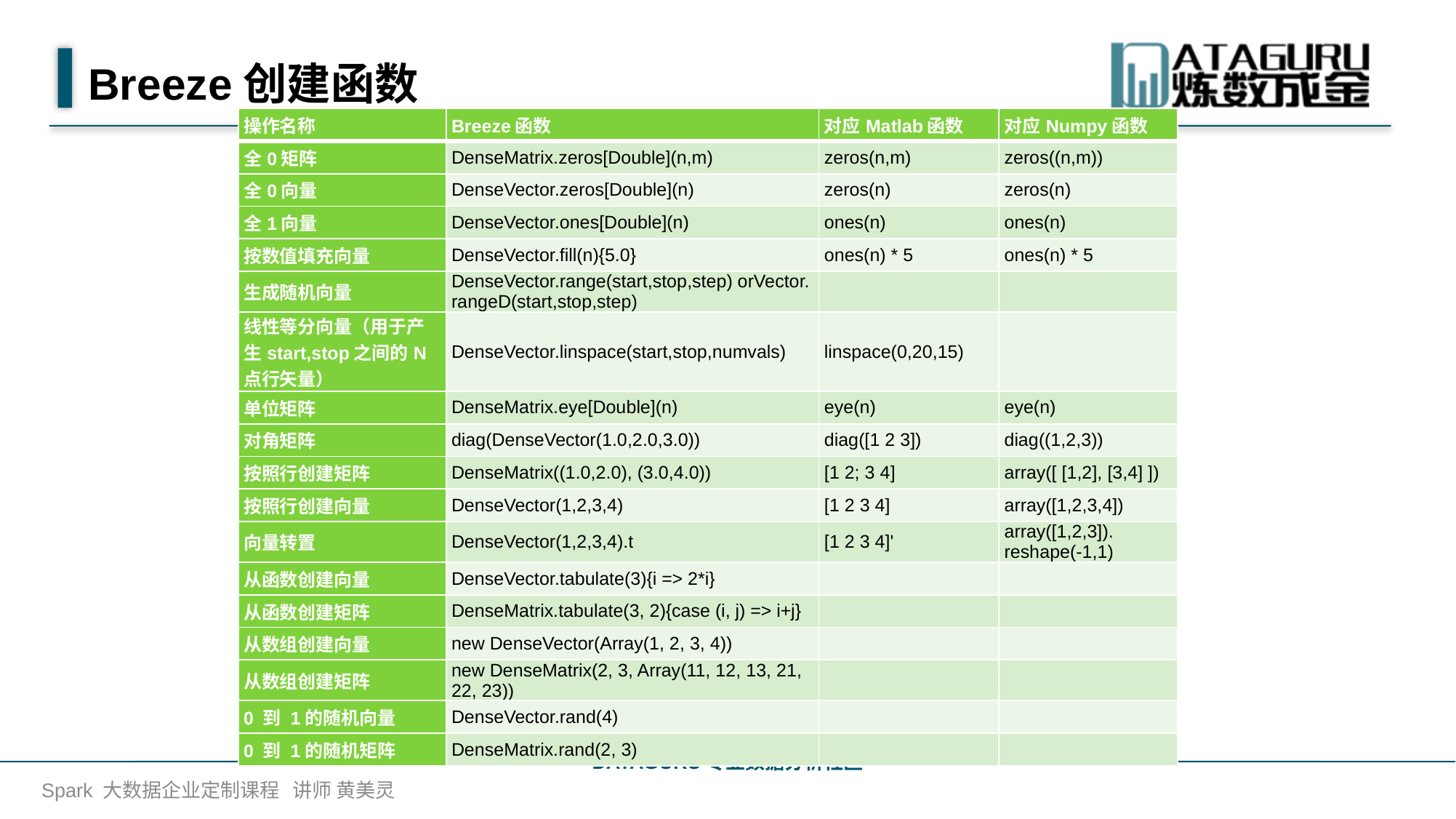

# Breeze创建函数
| 操作名称 | Breeze函数 | 对应Matlab函数 | 对应Numpy函数 |
| --- | --- | --- | --- |
| 全0矩阵 | DenseMatrix.zeros[Double](n,m) | zeros(n,m) | zeros((n,m)) |
| 全0向量 | DenseVector.zeros[Double](n) | zeros(n) | zeros(n) |
| 全1向量 | DenseVector.ones[Double](n) | ones(n) | ones(n) |
| 按数值填充向量 | DenseVector.fill(n){5.0} | ones(n) \* 5 | ones(n) \* 5 |
| 生成随机向量 | DenseVector.range(start,stop,step) orVector.rangeD(start,stop,step) |  |  |
| 线性等分向量（用于产生start,stop之间的N点行矢量） | DenseVector.linspace(start,stop,numvals) | linspace(0,20,15) |  |
| 单位矩阵 | DenseMatrix.eye[Double](n) | eye(n) | eye(n) |
| 对角矩阵 | diag(DenseVector(1.0,2.0,3.0)) | diag([1 2 3]) | diag((1,2,3)) |
| 按照行创建矩阵 | DenseMatrix((1.0,2.0), (3.0,4.0)) | [1 2; 3 4] | array([ [1,2], [3,4] ]) |
| 按照行创建向量 | DenseVector(1,2,3,4) | [1 2 3 4] | array([1,2,3,4]) |
| 向量转置 | DenseVector(1,2,3,4).t | [1 2 3 4]' | array([1,2,3]). reshape(-1,1) |
| 从函数创建向量 | DenseVector.tabulate(3){i => 2\*i} |  |  |
| 从函数创建矩阵 | DenseMatrix.tabulate(3, 2){case (i, j) => i+j} |  |  |
| 从数组创建向量 | new DenseVector(Array(1, 2, 3, 4)) |  |  |
| 从数组创建矩阵 | new DenseMatrix(2, 3, Array(11, 12, 13, 21, 22, 23)) |  |  |
| 0 到 1的随机向量 | DenseVector.rand(4) |  |  |
| 0 到 1的随机矩阵 | DenseMatrix.rand(2, 3) |  |  |